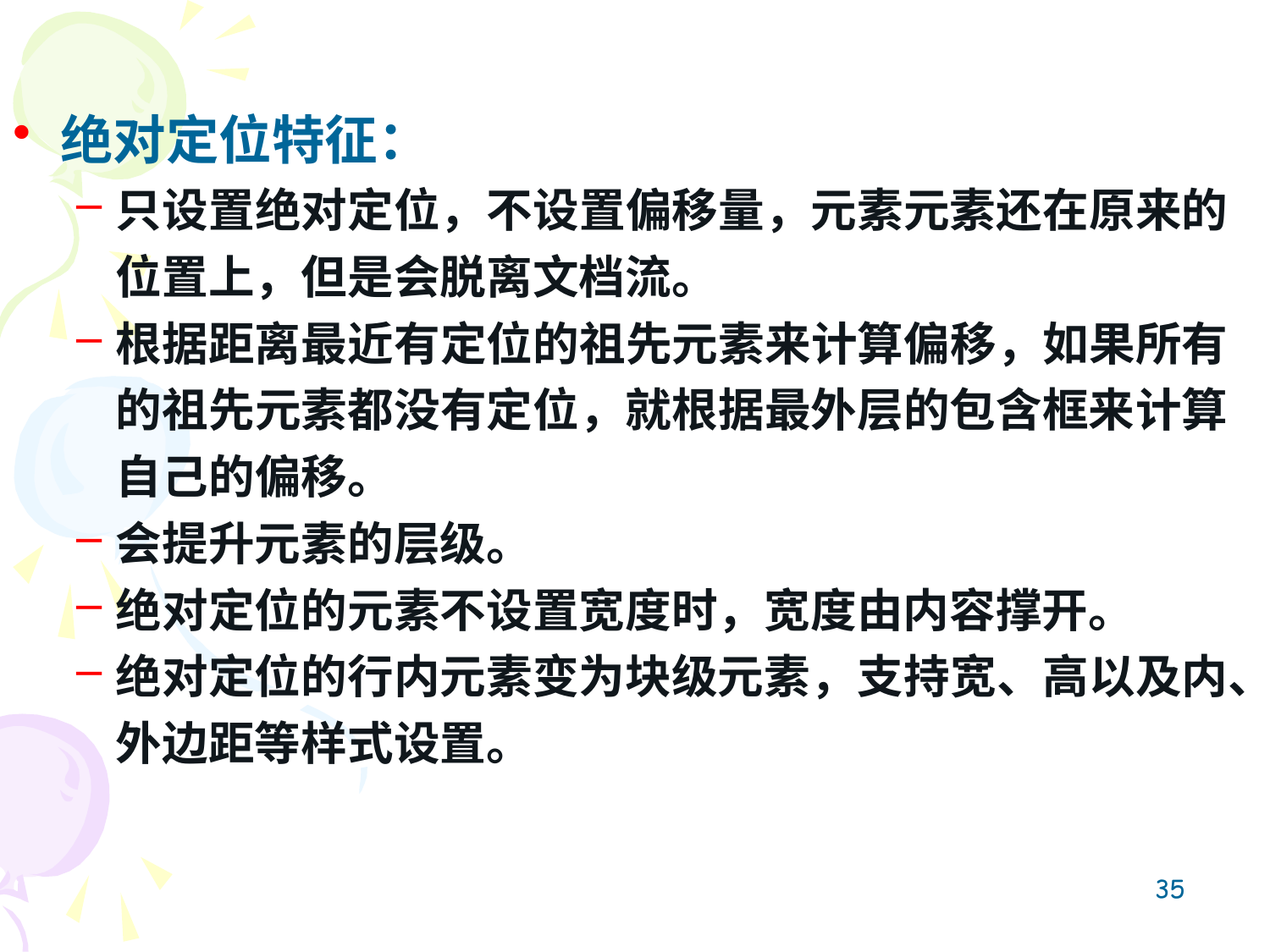

# 绝对定位特征：
只设置绝对定位，不设置偏移量，元素元素还在原来的位置上，但是会脱离文档流。
根据距离最近有定位的祖先元素来计算偏移，如果所有的祖先元素都没有定位，就根据最外层的包含框来计算自己的偏移。
会提升元素的层级。
绝对定位的元素不设置宽度时，宽度由内容撑开。
绝对定位的行内元素变为块级元素，支持宽、高以及内、外边距等样式设置。

35